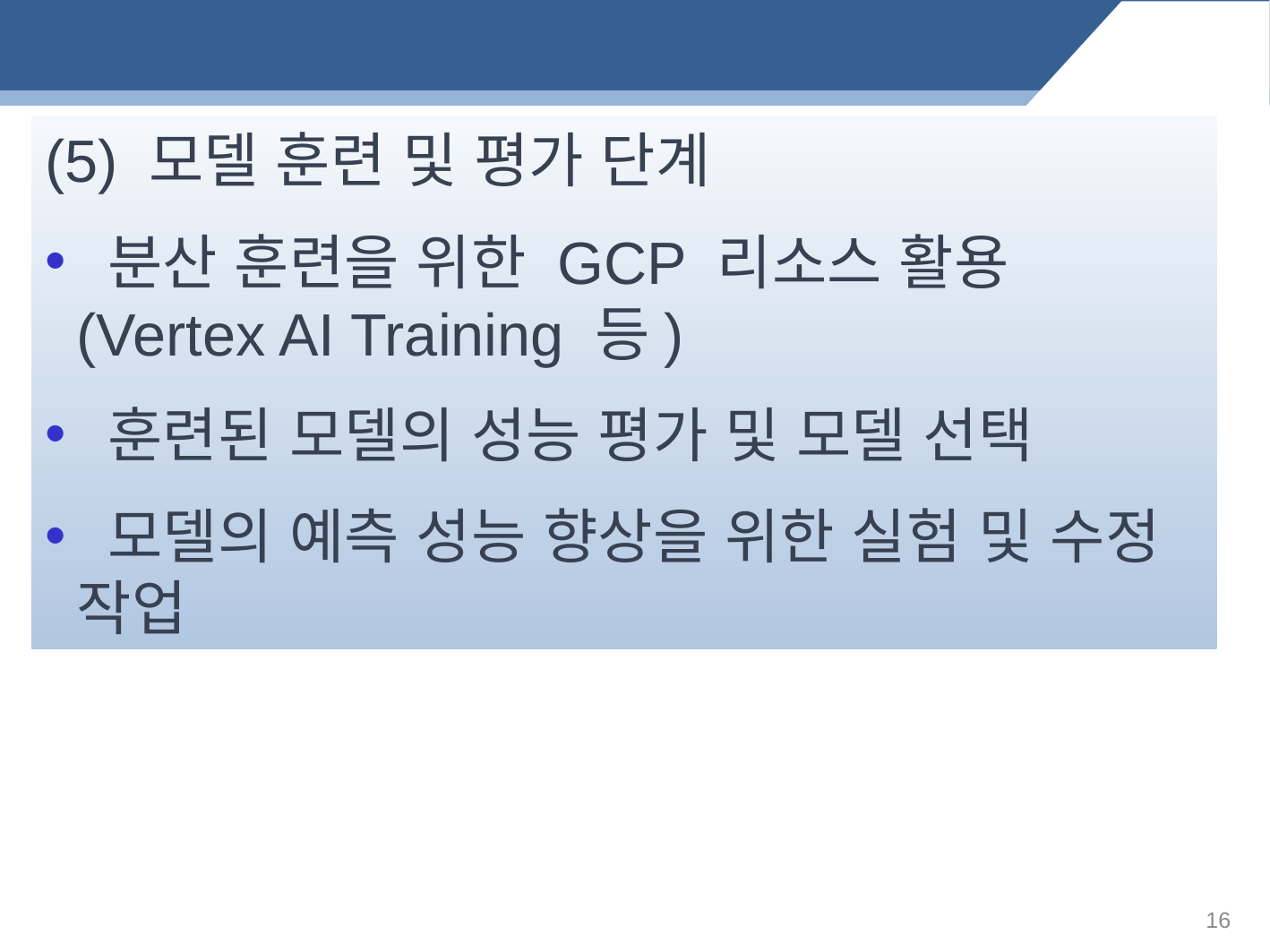

(5) 모델 훈련 및 평가 단계
 분산 훈련을 위한 GCP 리소스 활용 (Vertex AI Training 등)
 훈련된 모델의 성능 평가 및 모델 선택
 모델의 예측 성능 향상을 위한 실험 및 수정 작업